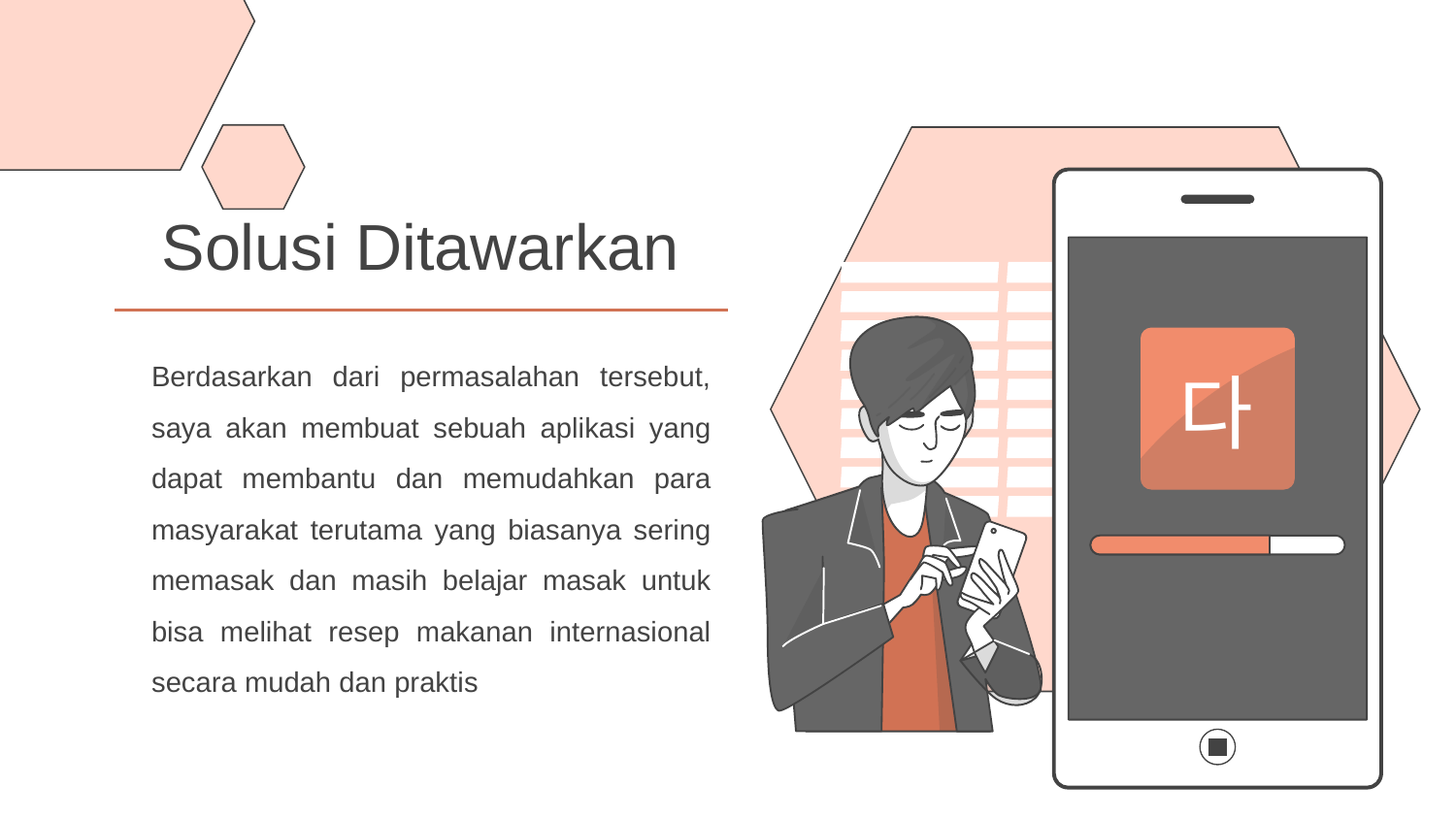

# Solusi Ditawarkan

Berdasarkan dari permasalahan tersebut, saya akan membuat sebuah aplikasi yang dapat membantu dan memudahkan para masyarakat terutama yang biasanya sering memasak dan masih belajar masak untuk bisa melihat resep makanan internasional secara mudah dan praktis
다